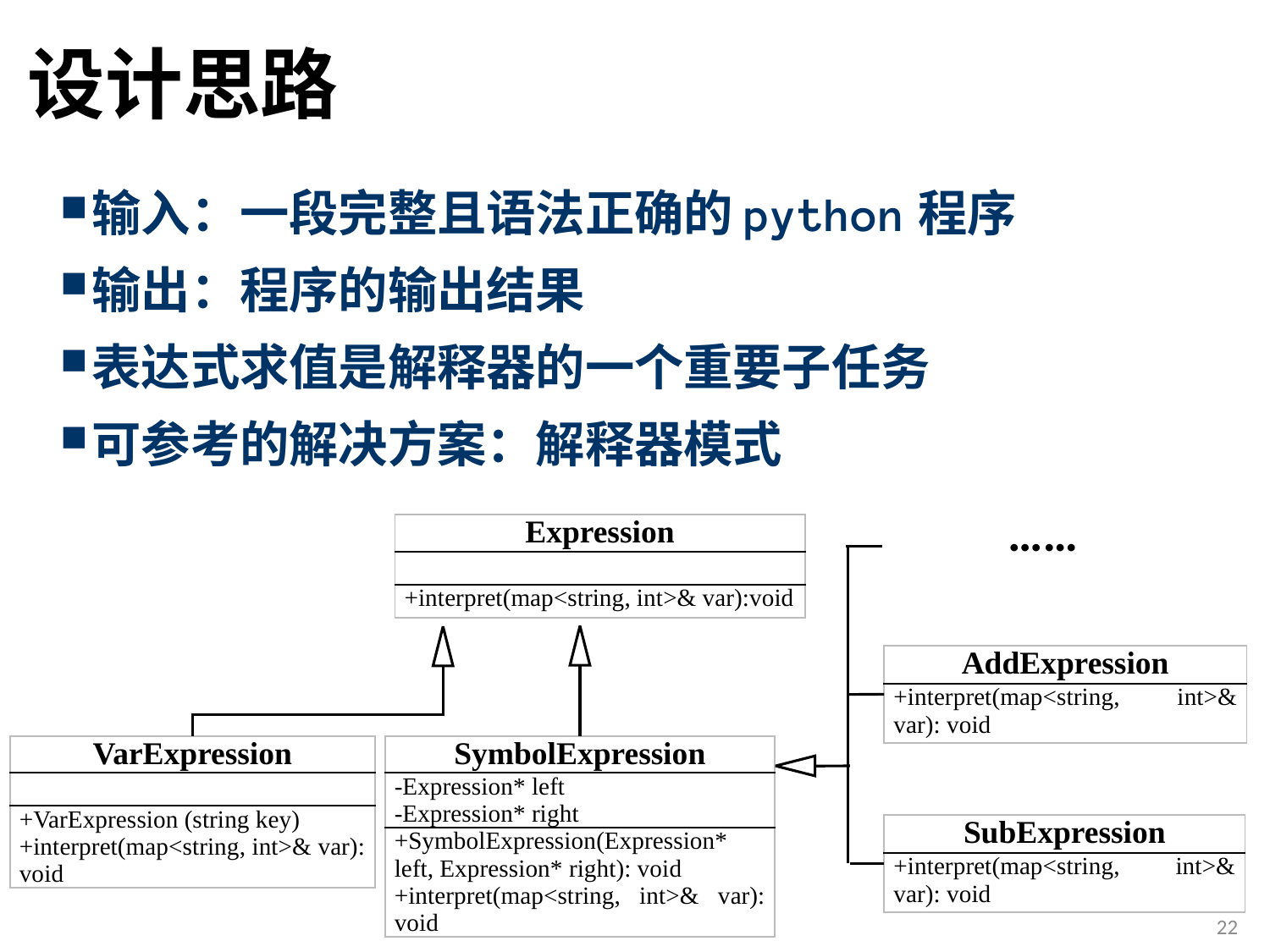

# 设计思路
输入：一段完整且语法正确的python程序
输出：程序的输出结果
表达式求值是解释器的一个重要子任务
可参考的解决方案：解释器模式
……
| Expression |
| --- |
|  |
| +interpret(map<string, int>& var):void |

| AddExpression |
| --- |
| +interpret(map<string, int>& var): void |
| VarExpression |
| --- |
|  |
| +VarExpression (string key) +interpret(map<string, int>& var): void |
| SymbolExpression |
| --- |
| -Expression\* left -Expression\* right |
| +SymbolExpression(Expression\* left, Expression\* right): void +interpret(map<string, int>& var): void |

| SubExpression |
| --- |
| +interpret(map<string, int>& var): void |
22